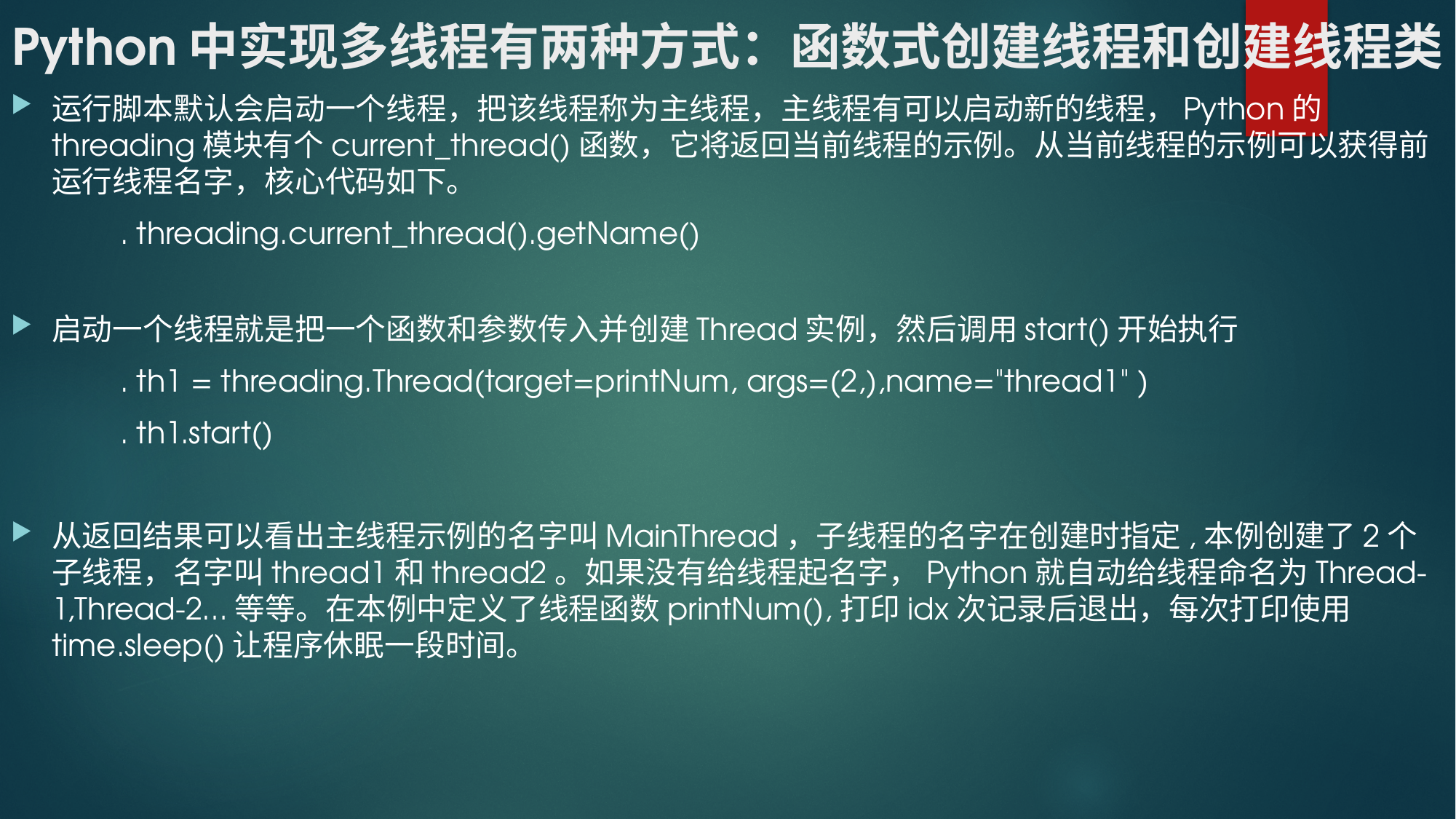

# Python中实现多线程有两种方式：函数式创建线程和创建线程类
运行脚本默认会启动一个线程，把该线程称为主线程，主线程有可以启动新的线程，Python的threading模块有个current_thread()函数，它将返回当前线程的示例。从当前线程的示例可以获得前运行线程名字，核心代码如下。
	. threading.current_thread().getName()

启动一个线程就是把一个函数和参数传入并创建Thread实例，然后调用start()开始执行
	. th1 = threading.Thread(target=printNum, args=(2,),name="thread1" )
	. th1.start()

从返回结果可以看出主线程示例的名字叫MainThread，子线程的名字在创建时指定,本例创建了2个子线程，名字叫thread1和thread2。如果没有给线程起名字，Python就自动给线程命名为Thread-1,Thread-2…等等。在本例中定义了线程函数printNum(),打印idx次记录后退出，每次打印使用time.sleep()让程序休眠一段时间。